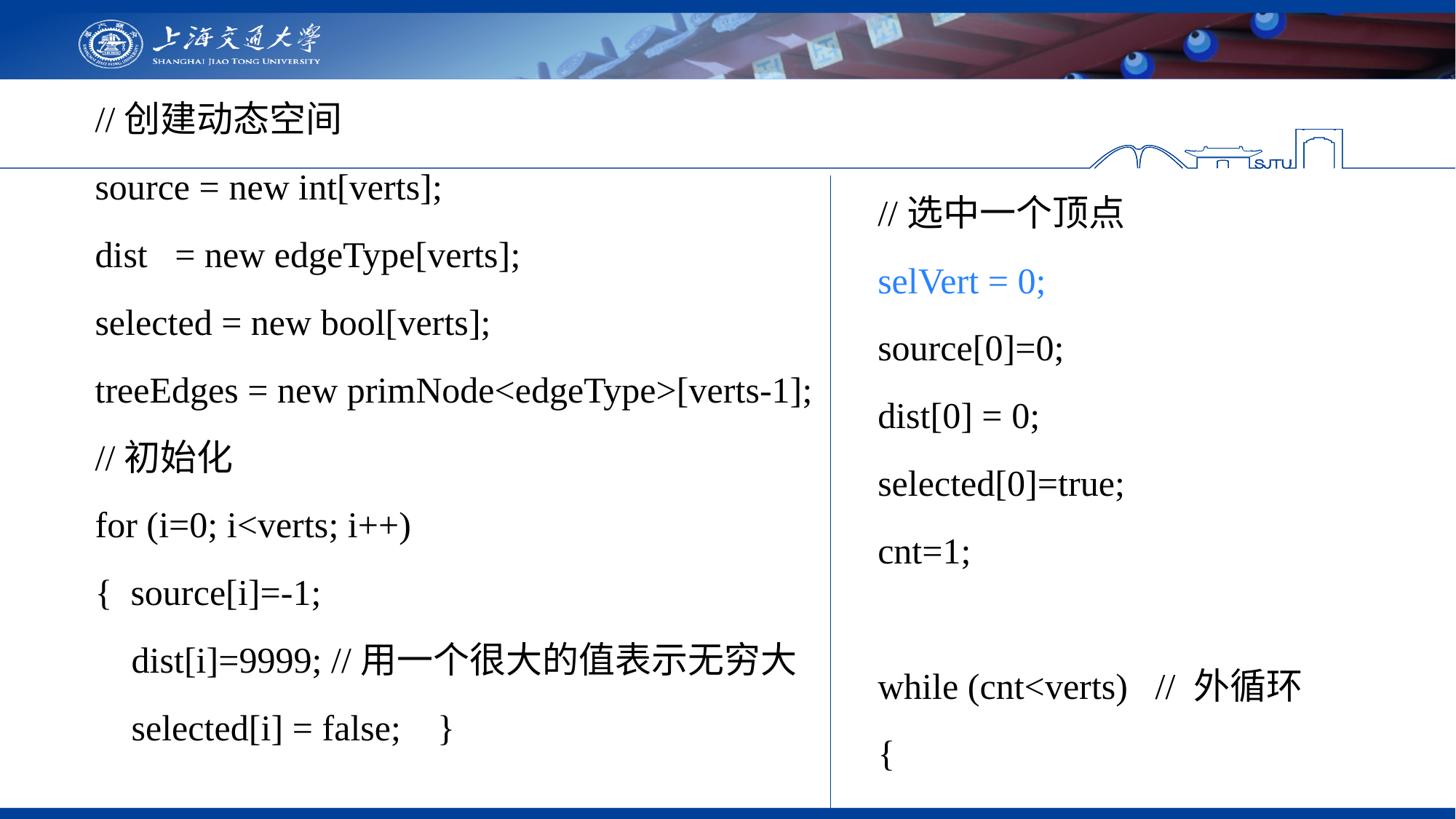

//创建动态空间
    source = new int[verts];
    dist   = new edgeType[verts];
    selected = new bool[verts];
    treeEdges = new primNode<edgeType>[verts-1];
    //初始化
    for (i=0; i<verts; i++)
    {  source[i]=-1;
        dist[i]=9999; //用一个很大的值表示无穷大
        selected[i] = false;    }
    //选中一个顶点
    selVert = 0;
    source[0]=0;
    dist[0] = 0;
    selected[0]=true;
    cnt=1;

    while (cnt<verts)   // 外循环
    {